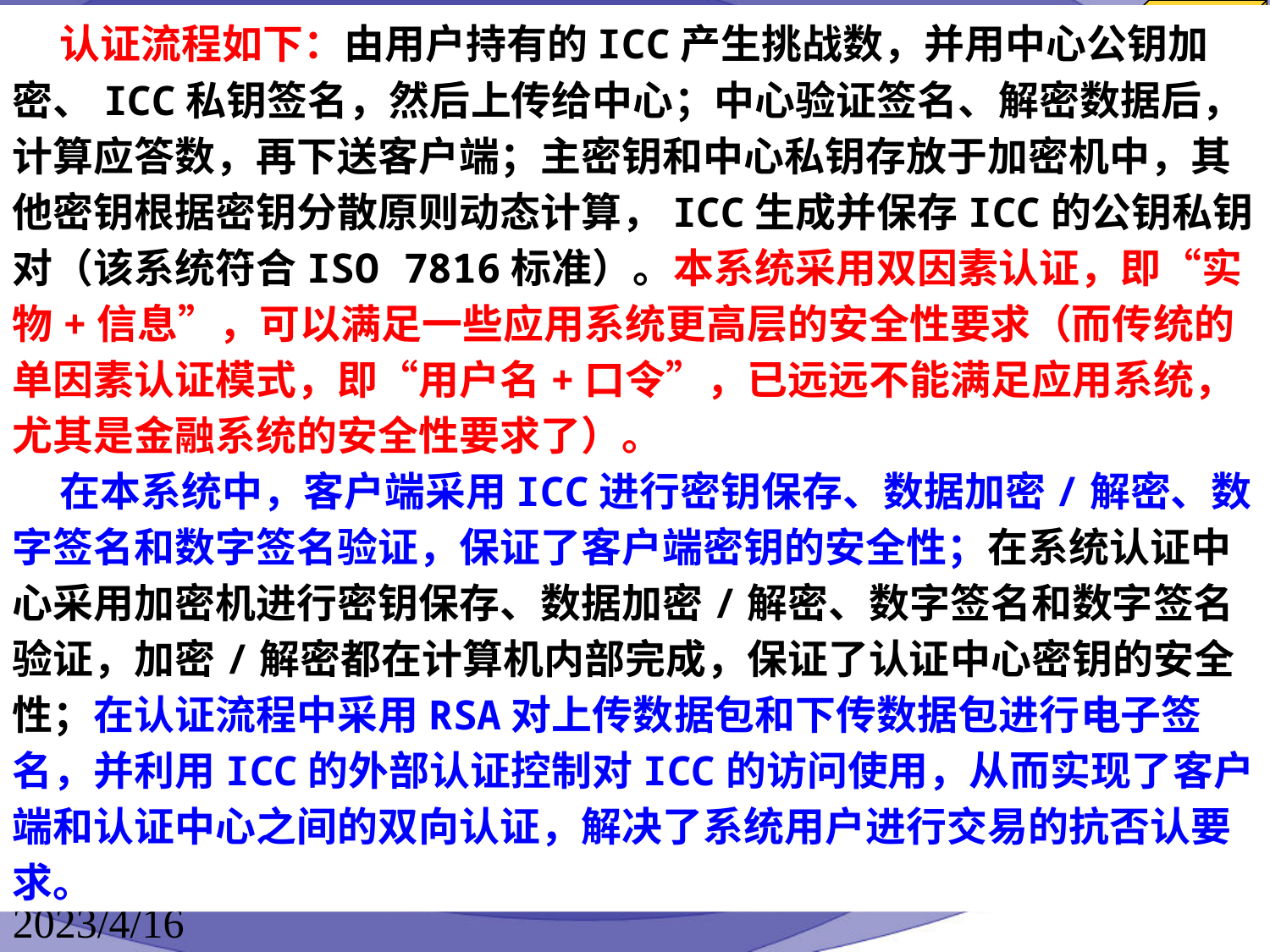

认证流程如下：由用户持有的ICC产生挑战数，并用中心公钥加密、ICC私钥签名，然后上传给中心；中心验证签名、解密数据后，计算应答数，再下送客户端；主密钥和中心私钥存放于加密机中，其他密钥根据密钥分散原则动态计算，ICC生成并保存ICC的公钥私钥对（该系统符合ISO 7816标准）。本系统采用双因素认证，即“实物+信息”，可以满足一些应用系统更高层的安全性要求（而传统的单因素认证模式，即“用户名+口令”，已远远不能满足应用系统，尤其是金融系统的安全性要求了）。
    在本系统中，客户端采用ICC进行密钥保存、数据加密/解密、数字签名和数字签名验证，保证了客户端密钥的安全性；在系统认证中心采用加密机进行密钥保存、数据加密/解密、数字签名和数字签名验证，加密/解密都在计算机内部完成，保证了认证中心密钥的安全性；在认证流程中采用RSA对上传数据包和下传数据包进行电子签名，并利用ICC的外部认证控制对ICC的访问使用，从而实现了客户端和认证中心之间的双向认证，解决了系统用户进行交易的抗否认要求。
72
2023/4/16